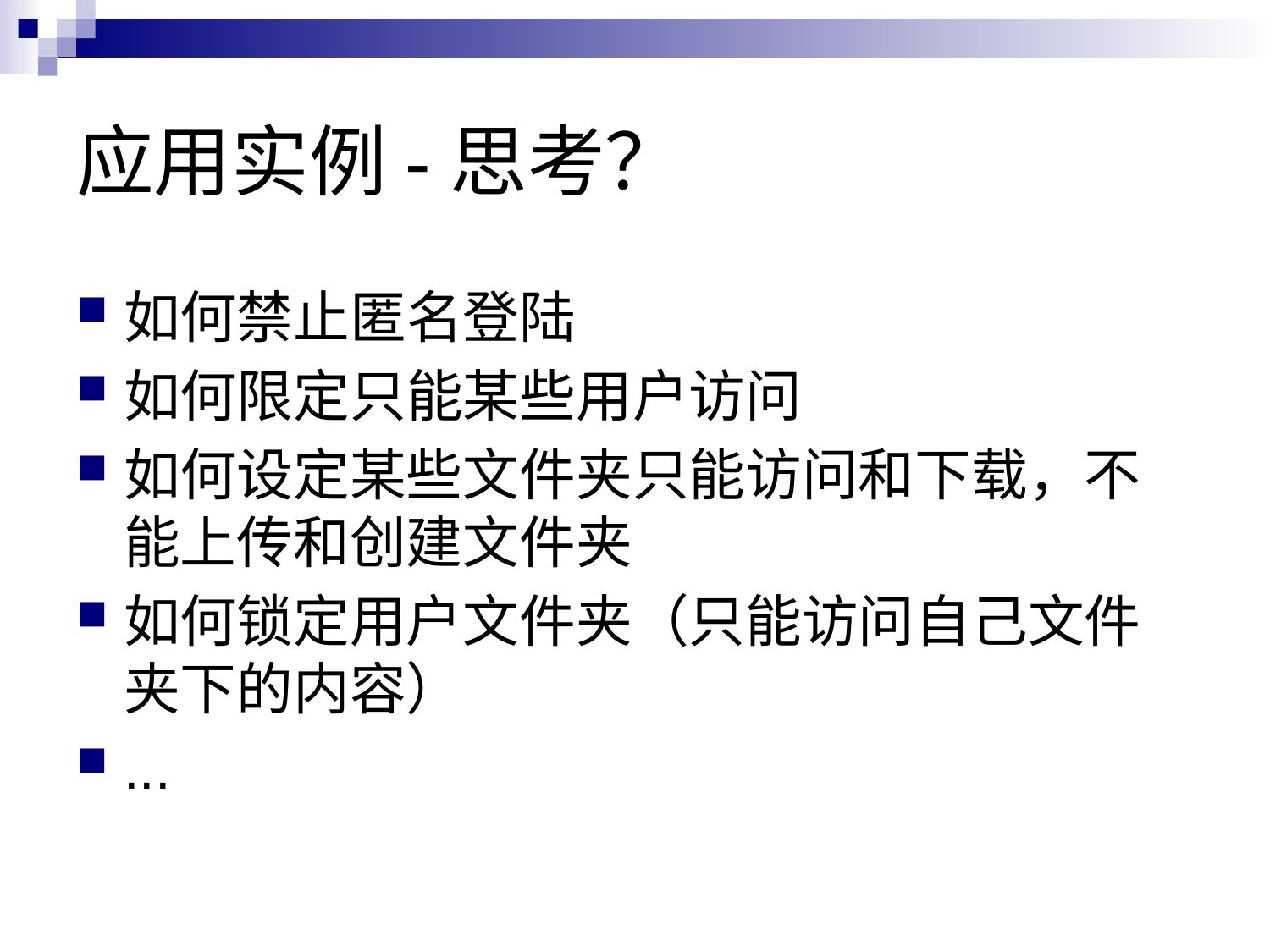

# 应用实例-思考？
如何禁止匿名登陆
如何限定只能某些用户访问
如何设定某些文件夹只能访问和下载，不能上传和创建文件夹
如何锁定用户文件夹（只能访问自己文件夹下的内容）
...